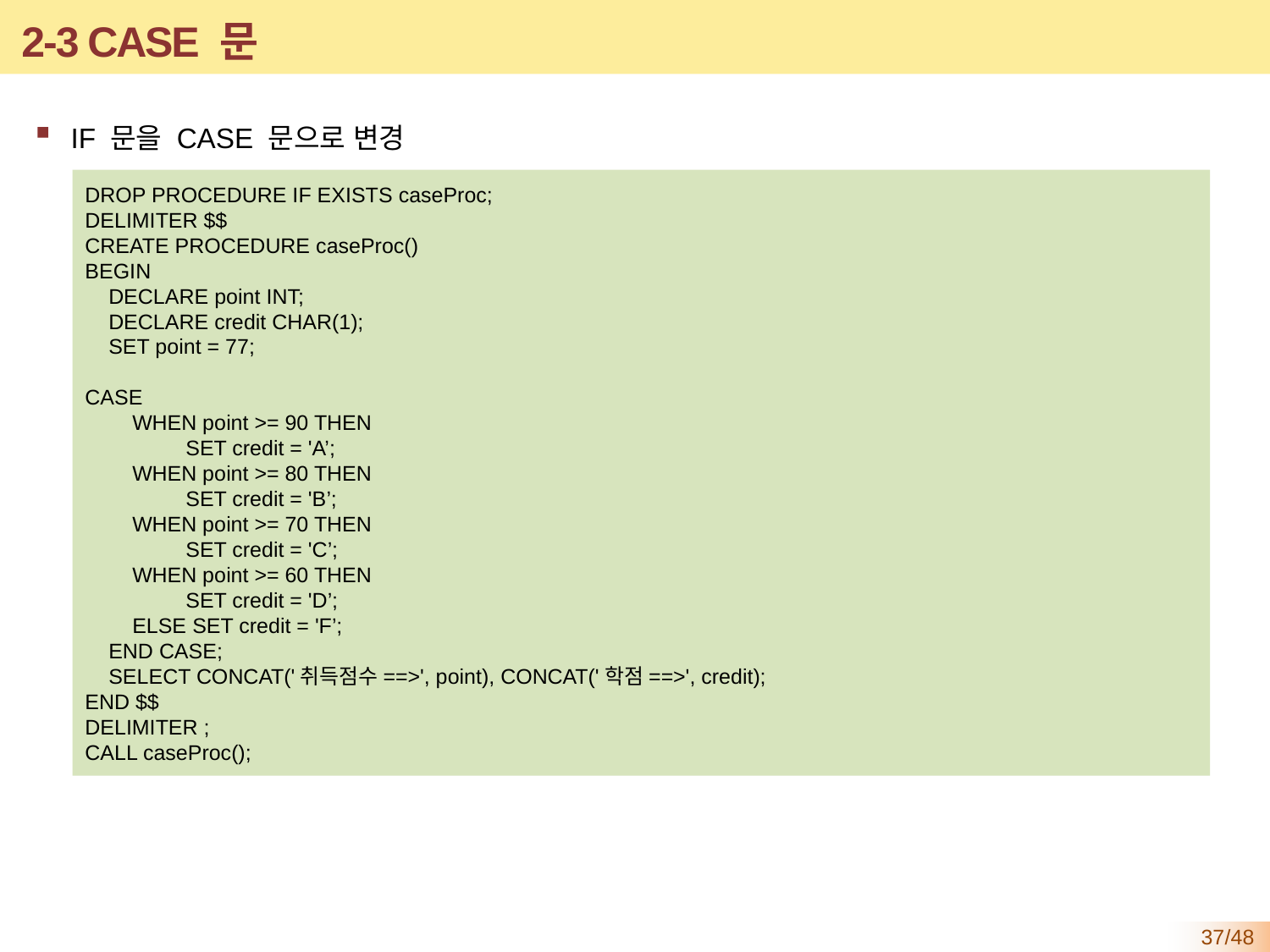

# 2-3 CASE 문
IF 문을 CASE 문으로 변경
DROP PROCEDURE IF EXISTS caseProc;
DELIMITER $$
CREATE PROCEDURE caseProc()
BEGIN
    DECLARE point INT;
    DECLARE credit CHAR(1);
    SET point = 77;

CASE
        WHEN point >= 90 THEN
                 SET credit = 'A’;
        WHEN point >= 80 THEN
                 SET credit = 'B’;
        WHEN point >= 70 THEN
                 SET credit = 'C’;
        WHEN point >= 60 THEN
                 SET credit = 'D’;
        ELSE SET credit = 'F’;
    END CASE;
    SELECT CONCAT('취득점수==>', point), CONCAT('학점==>', credit);
END $$
DELIMITER ;
CALL caseProc();